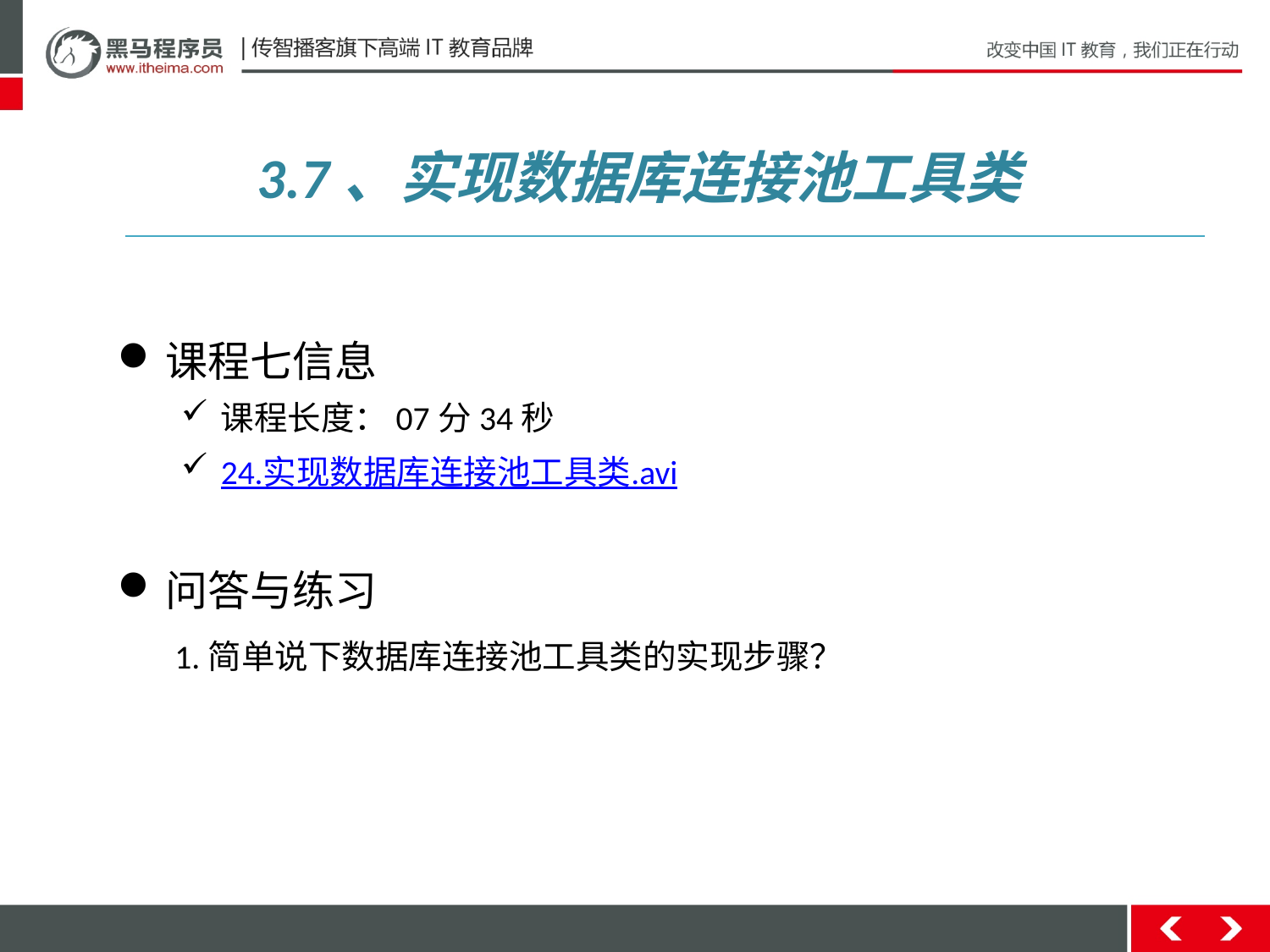

3.7、实现数据库连接池工具类

课程七信息
课程长度：07分34秒
24.实现数据库连接池工具类.avi

问答与练习
      1.简单说下数据库连接池工具类的实现步骤？